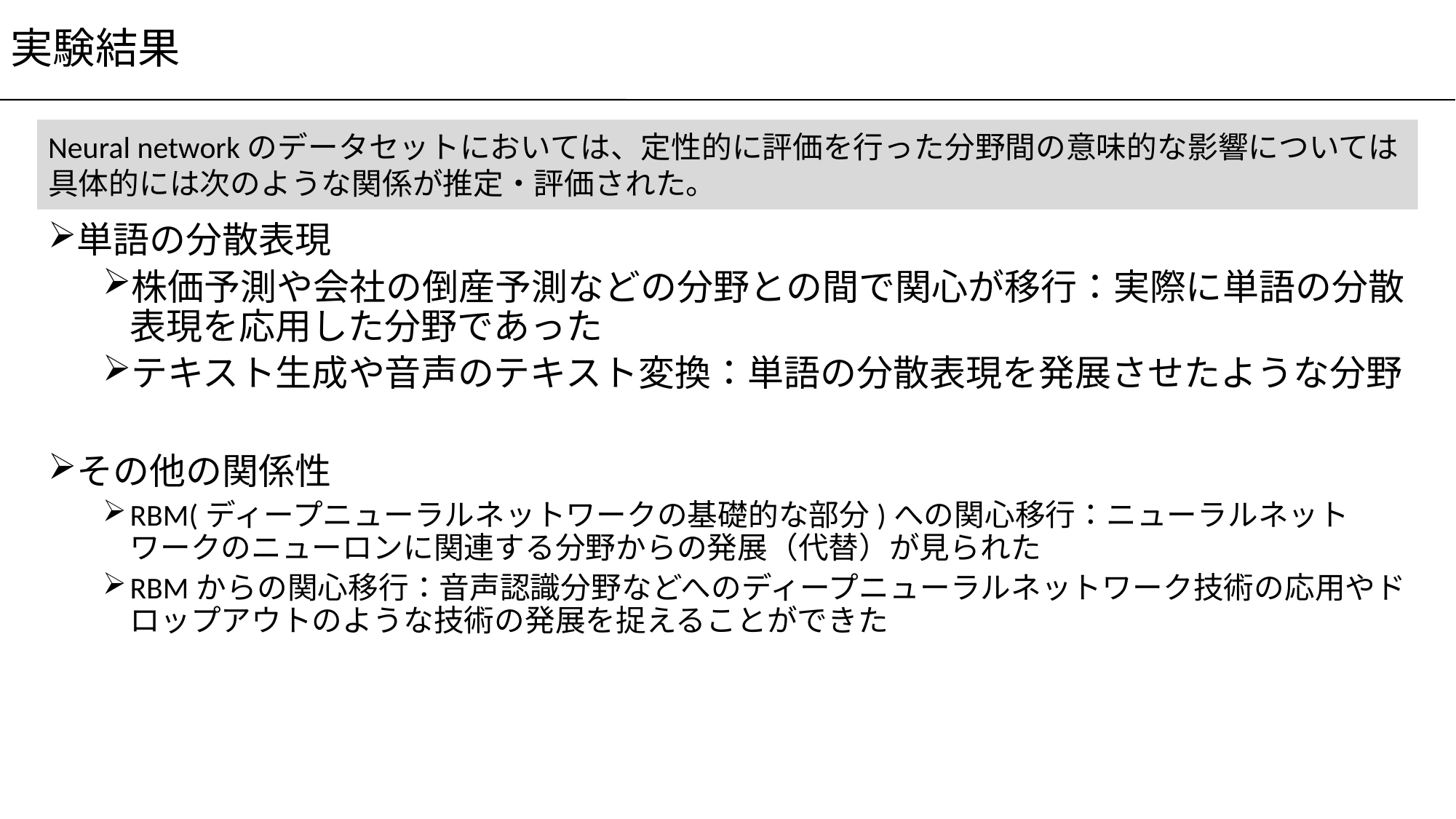

実験結果
Neural networkのデータセットにおいては、定性的に評価を行った分野間の意味的な影響については具体的には次のような関係が推定・評価された。
単語の分散表現
株価予測や会社の倒産予測などの分野との間で関心が移行：実際に単語の分散表現を応用した分野であった
テキスト生成や音声のテキスト変換：単語の分散表現を発展させたような分野

その他の関係性
RBM(ディープニューラルネットワークの基礎的な部分)への関心移行：ニューラルネットワークのニューロンに関連する分野からの発展（代替）が見られた
RBMからの関心移行：音声認識分野などへのディープニューラルネットワーク技術の応用やドロップアウトのような技術の発展を捉えることができた